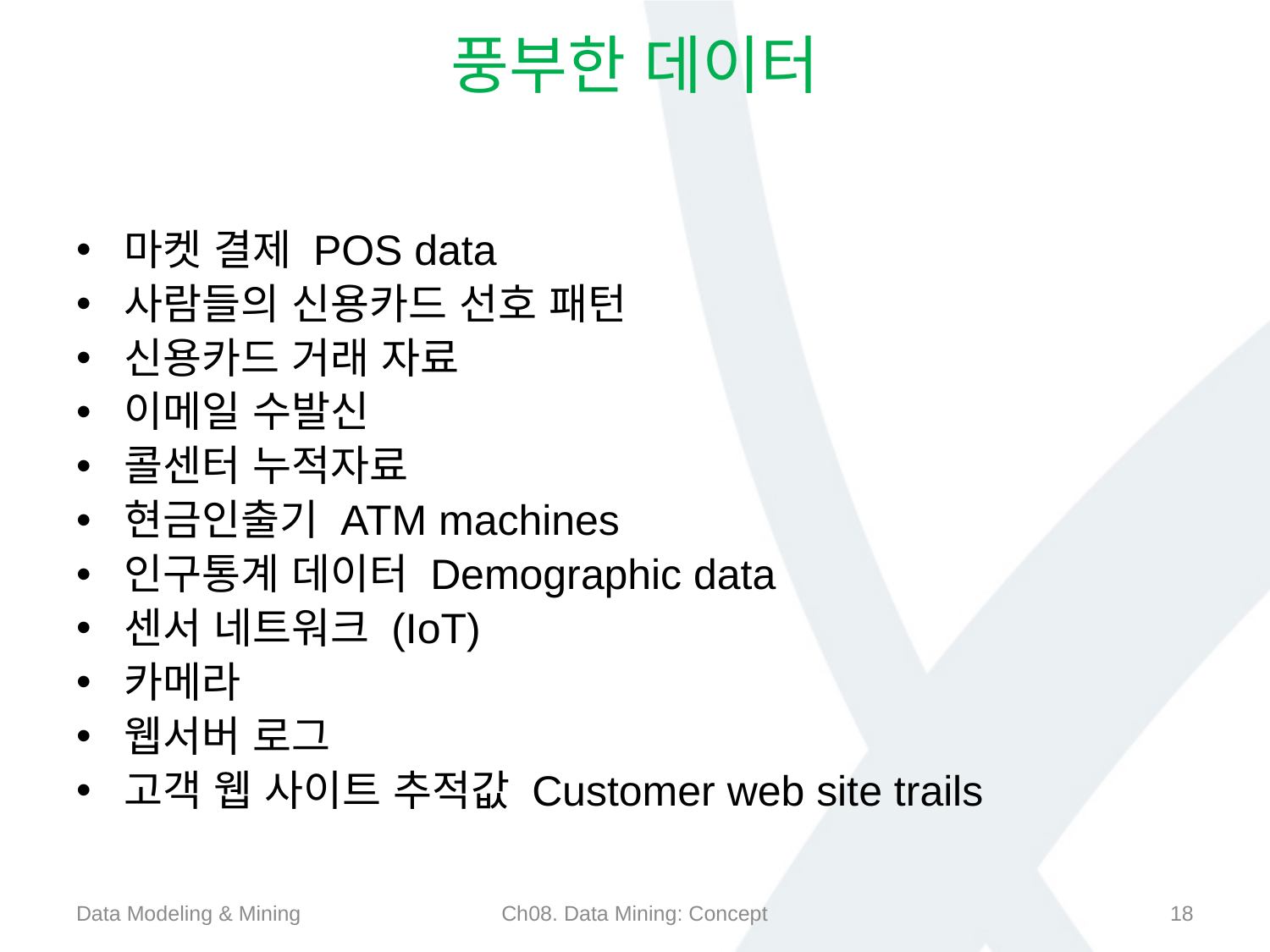

# 풍부한 데이터
마켓 결제 POS data
사람들의 신용카드 선호 패턴
신용카드 거래 자료
이메일 수발신
콜센터 누적자료
현금인출기 ATM machines
인구통계 데이터 Demographic data
센서 네트워크 (IoT)
카메라
웹서버 로그
고객 웹 사이트 추적값 Customer web site trails
Data Modeling & Mining
Ch08. Data Mining: Concept
18